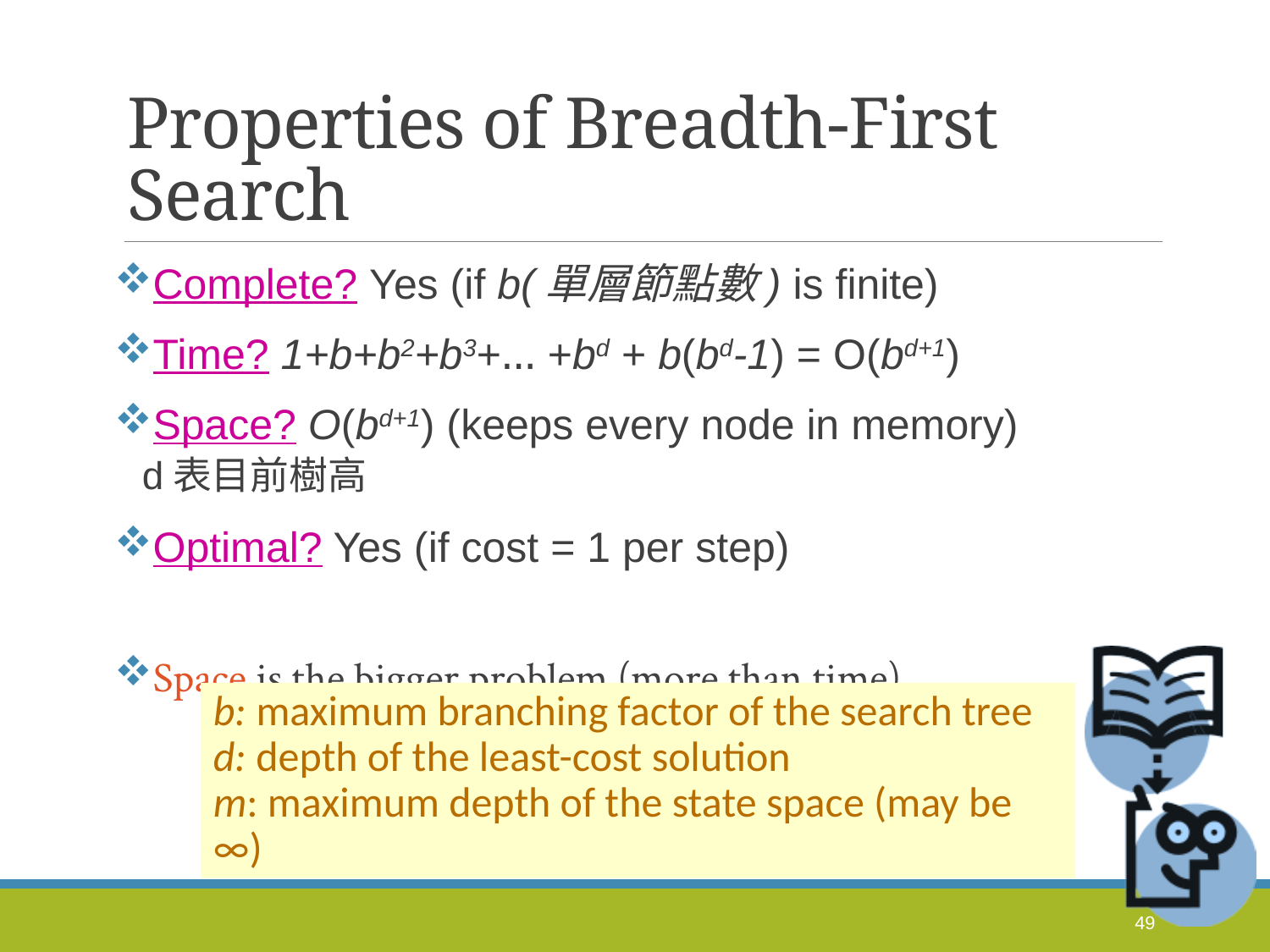

# Properties of Breadth-First Search
Complete? Yes (if b(單層節點數) is finite)
Time? 1+b+b2+b3+… +bd + b(bd-1) = O(bd+1)
Space? O(bd+1) (keeps every node in memory)
d表目前樹高
Optimal? Yes (if cost = 1 per step)

Space is the bigger problem (more than time)
b: maximum branching factor of the search tree
d: depth of the least-cost solution
m: maximum depth of the state space (may be ∞)
49